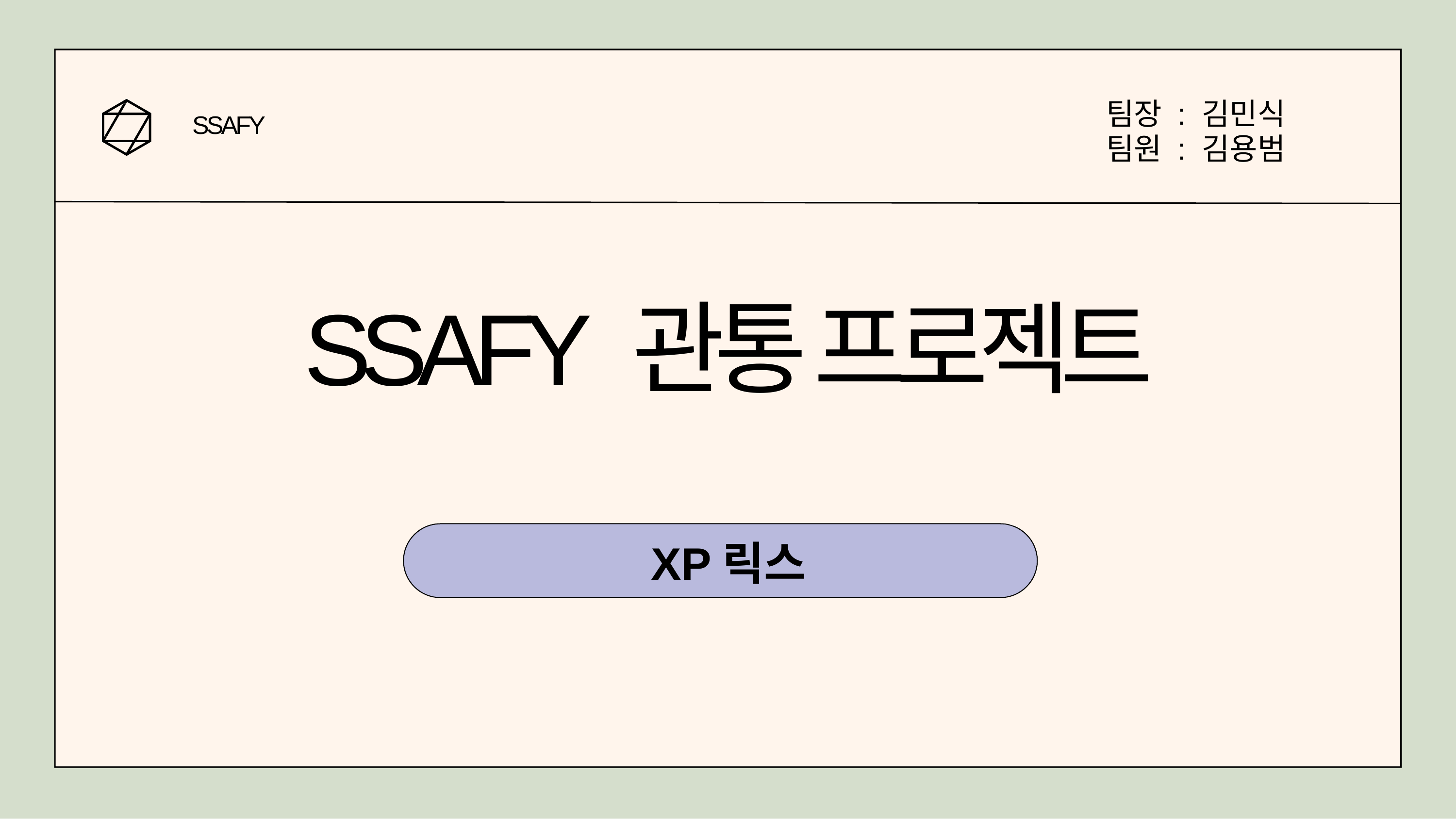

팀장 : 김민식

SSAFY
팀원 : 김용범
# SSAFY 관통 프로젝트
XP릭스